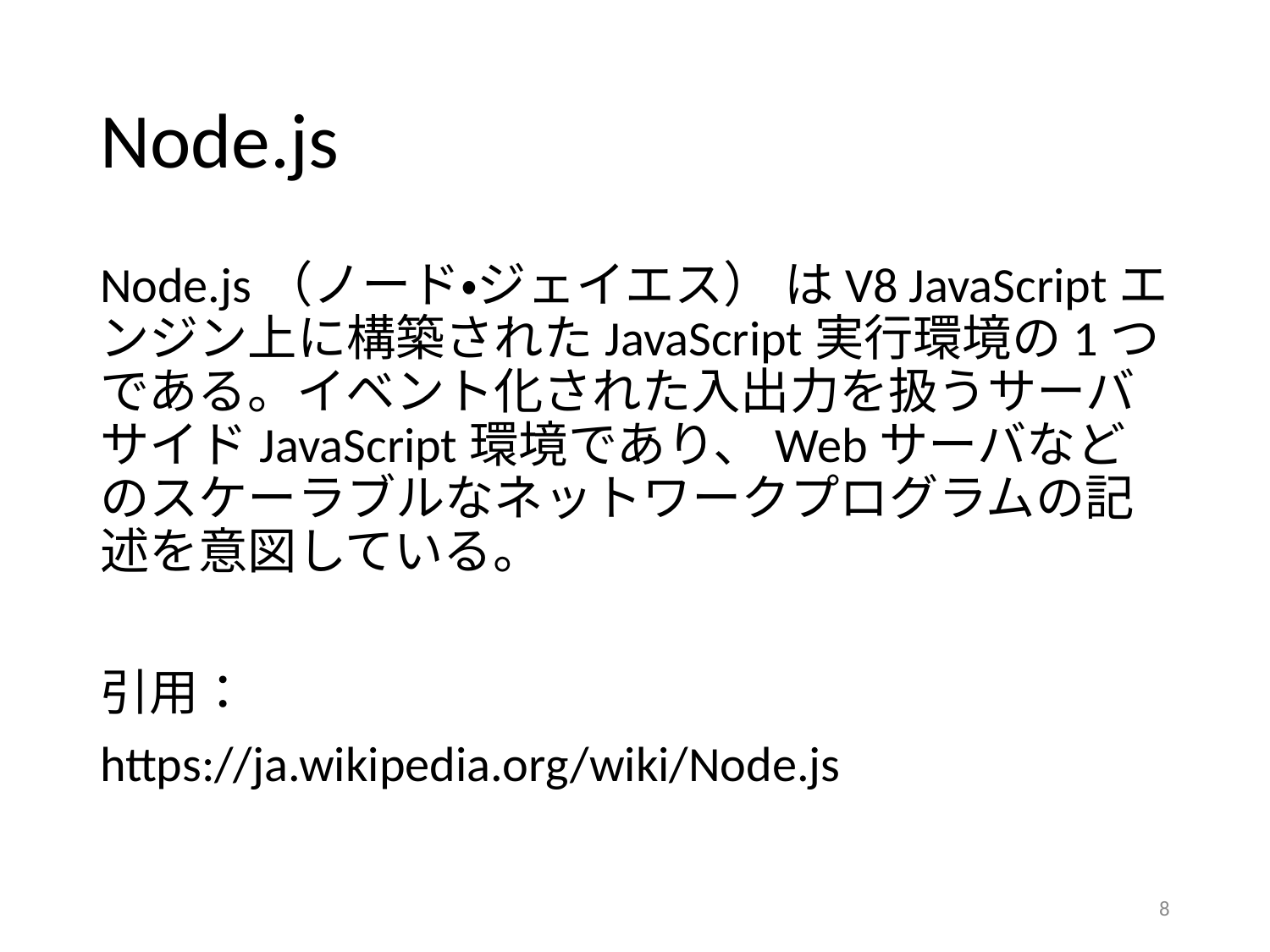

# Node.js
Node.js（ノード・ジェイエス） はV8 JavaScriptエンジン上に構築されたJavaScript実行環境の1つである。イベント化された入出力を扱うサーバサイドJavaScript環境であり、Webサーバなどのスケーラブルなネットワークプログラムの記述を意図している。

引用：
https://ja.wikipedia.org/wiki/Node.js
8